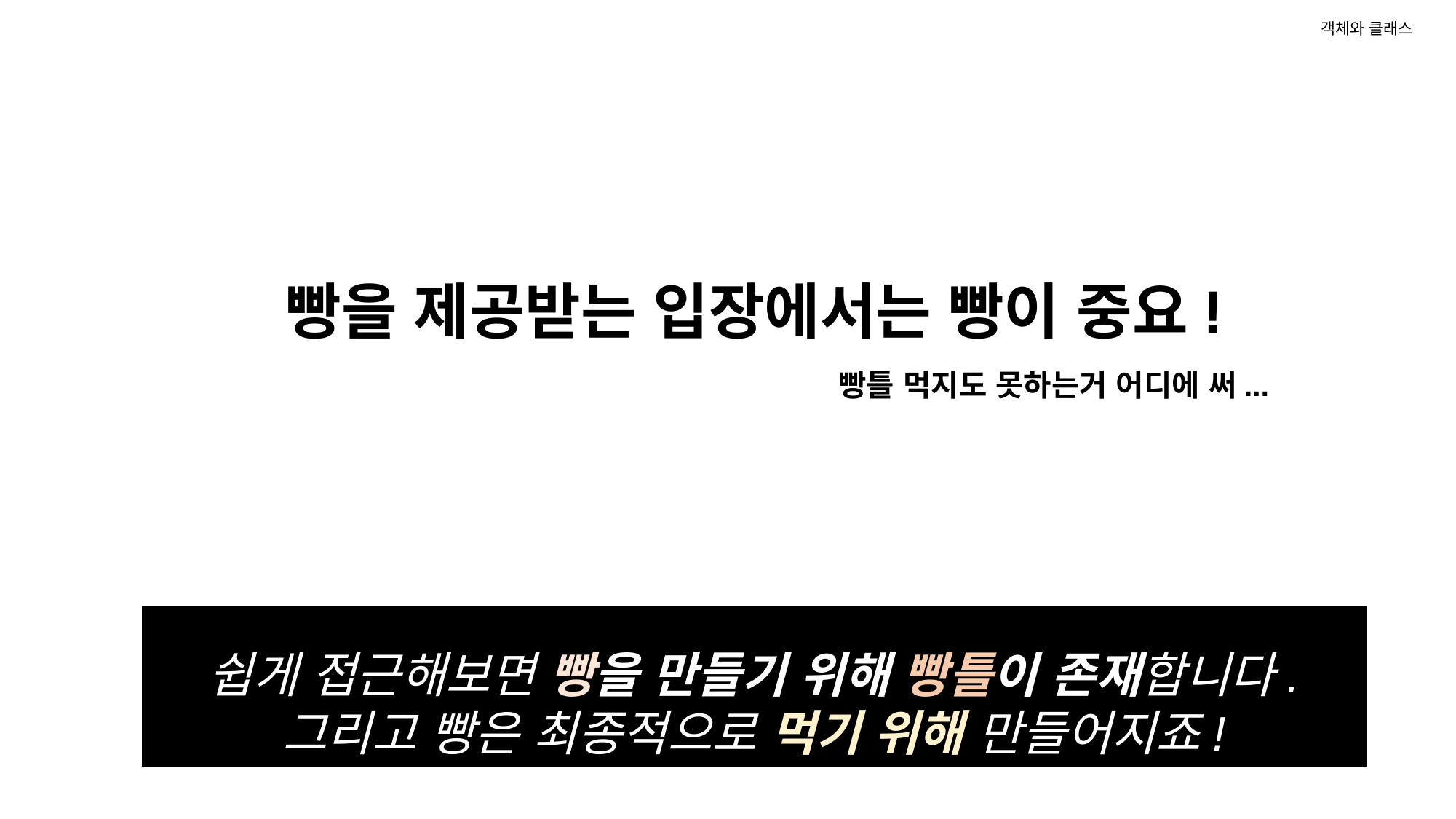

# 객체와 클래스
빵을 제공받는 입장에서는 빵이 중요!
빵틀 먹지도 못하는거 어디에 써...

쉽게 접근해보면 빵을 만들기 위해 빵틀이 존재합니다. 그리고 빵은 최종적으로 먹기 위해 만들어지죠!